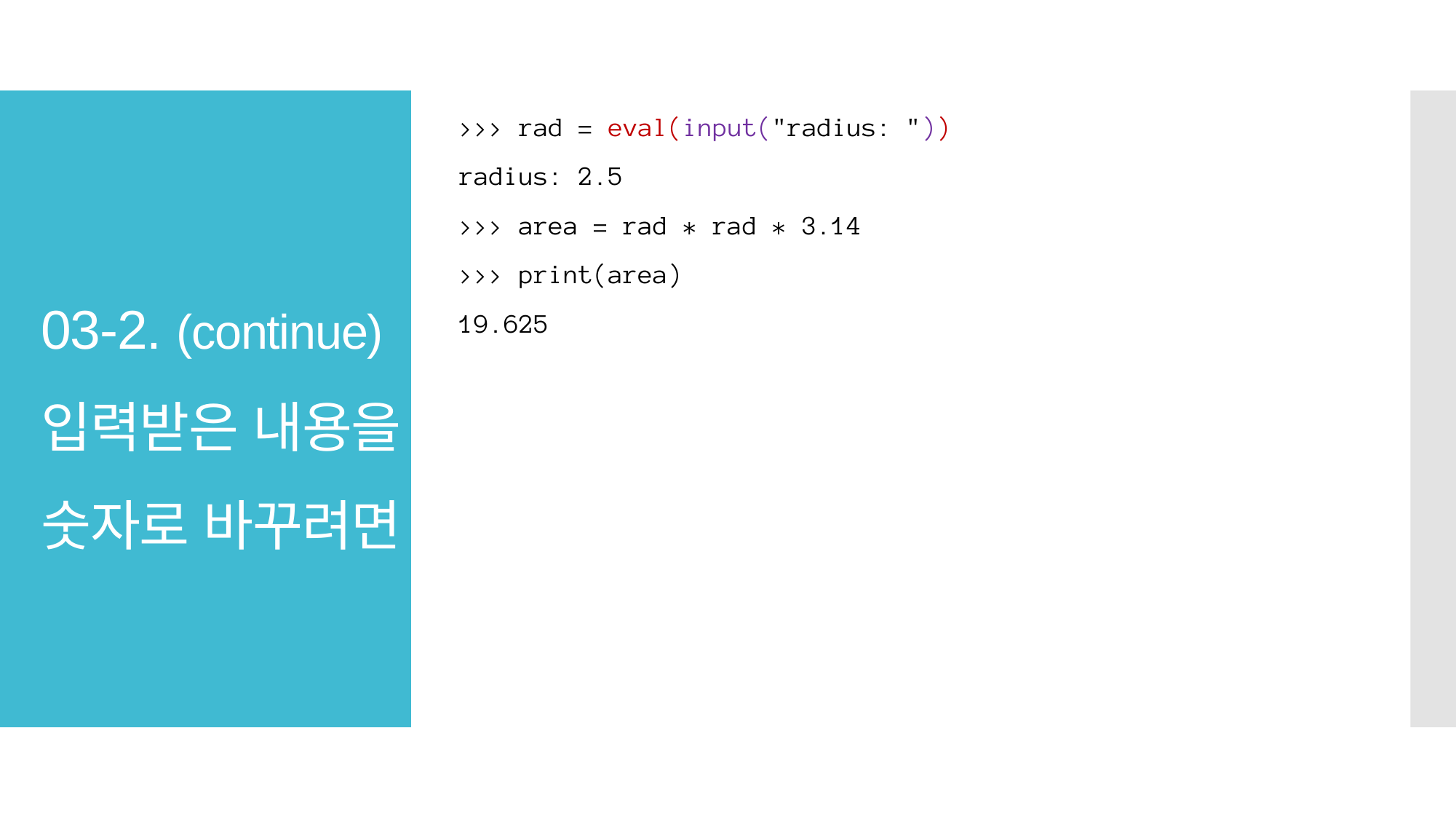

>>> rad = eval(input("radius: "))
radius: 2.5
>>> area = rad * rad * 3.14
>>> print(area)
19.625
# 03-2. (continue) 입력받은 내용을 숫자로 바꾸려면